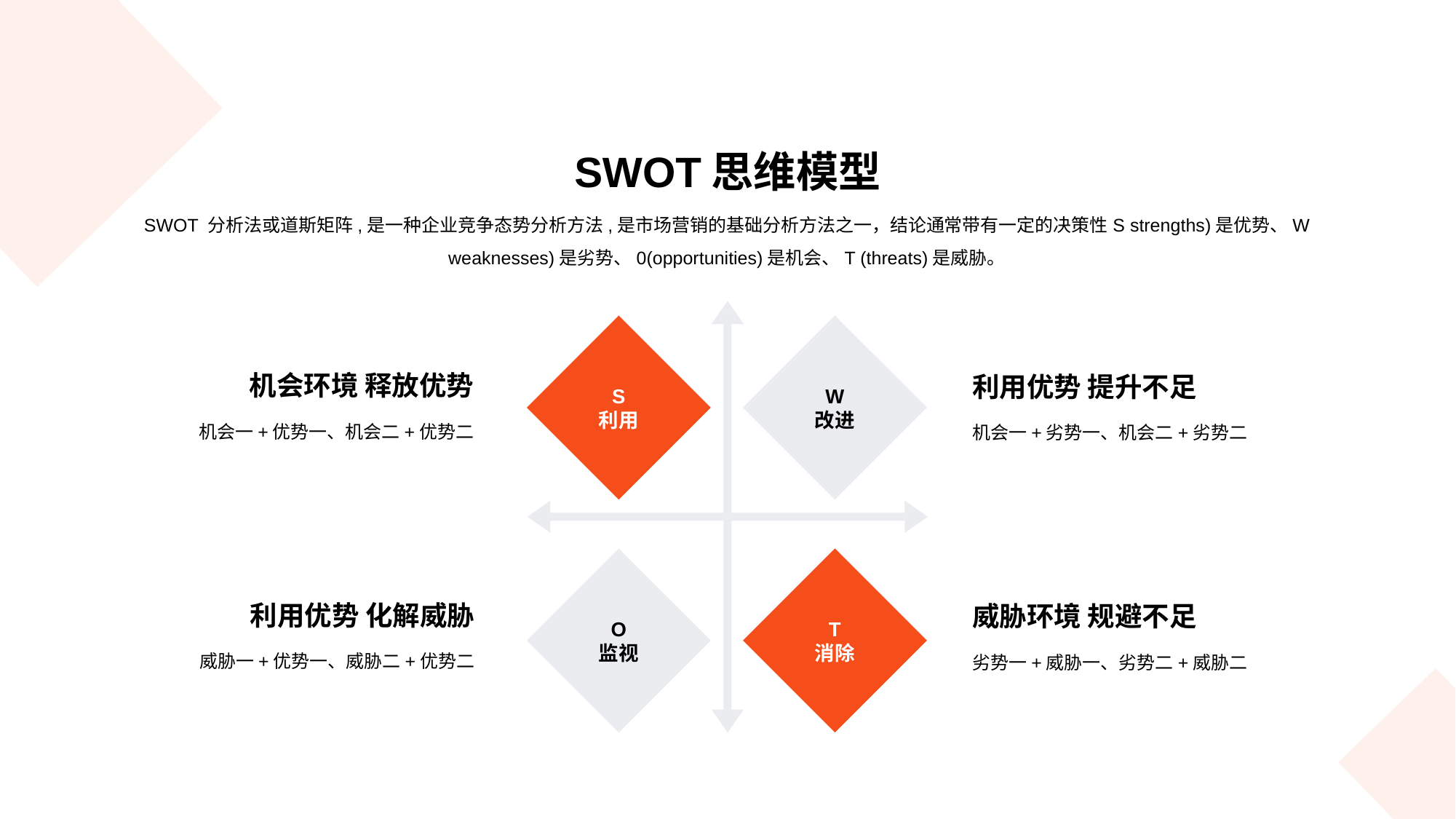

SWOT思维模型
SWOT 分析法或道斯矩阵,是一种企业竞争态势分析方法,是市场营销的基础分析方法之一，结论通常带有一定的决策性S strengths)是优势、W weaknesses)是劣势、0(opportunities)是机会、T (threats)是威胁。
机会环境 释放优势
机会一+优势一、机会二+优势二
利用优势 提升不足
机会一+劣势一、机会二+劣势二
S
利用
W
改进
O
监视
T
消除
利用优势 化解威胁
威胁一+优势一、威胁二+优势二
威胁环境 规避不足
劣势一+威胁一、劣势二+威胁二